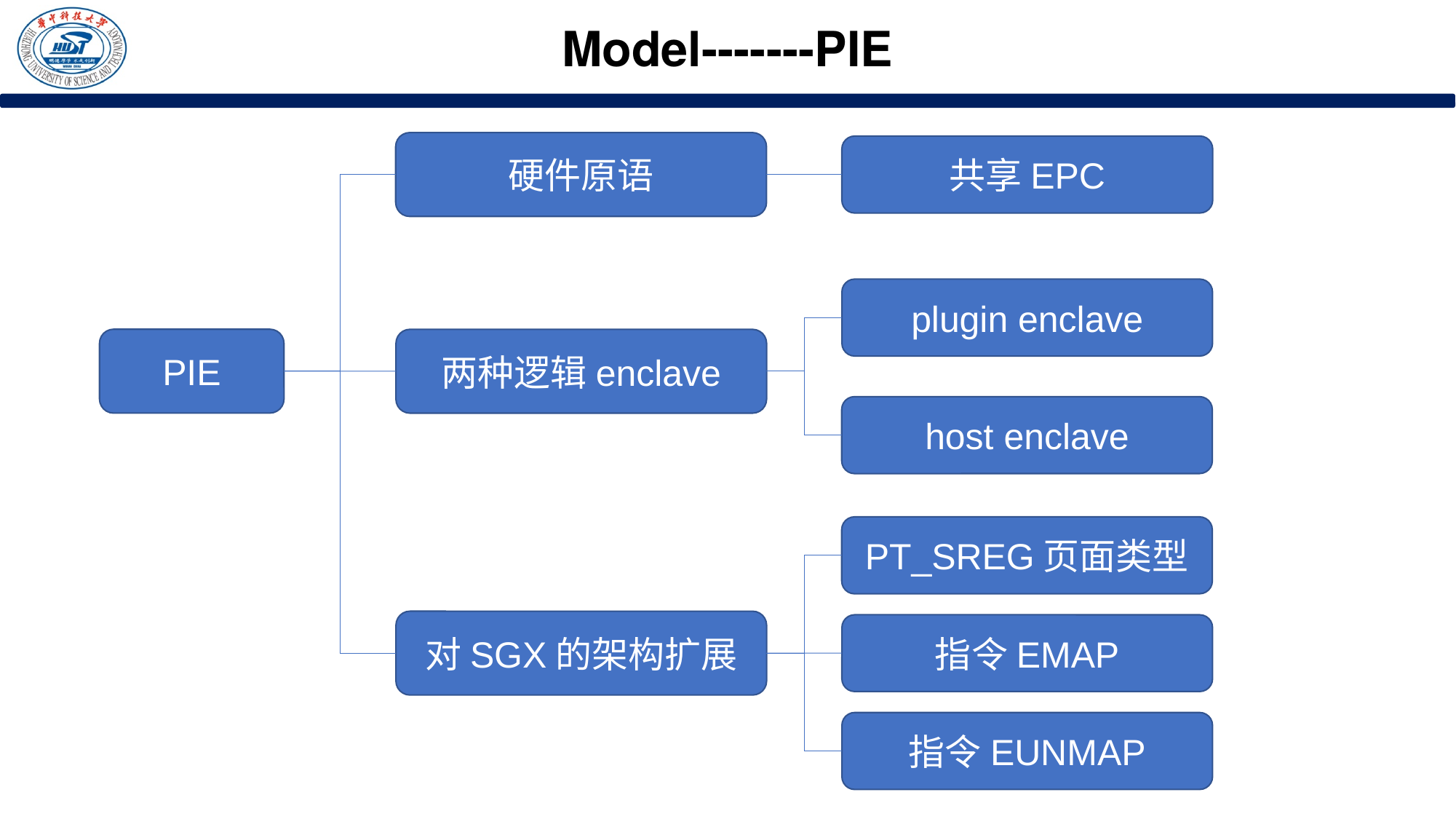

Model-------PIE
硬件原语
共享EPC
plugin enclave
PIE
两种逻辑enclave
host enclave
PT_SREG⻚⾯类型
对SGX的架构扩展
指令EMAP
指令EUNMAP